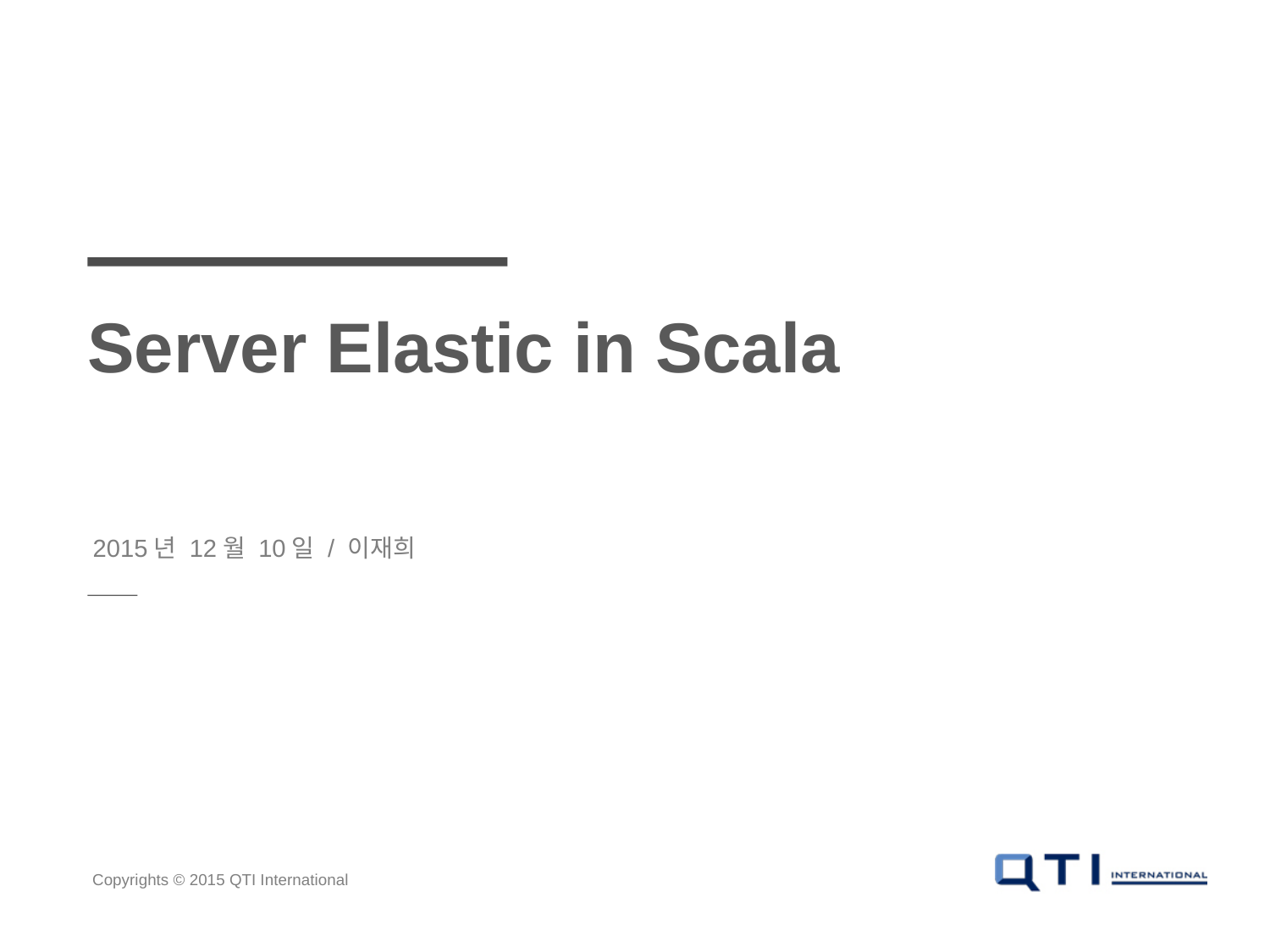

Server Elastic in Scala
2015년 12월 10일 / 이재희